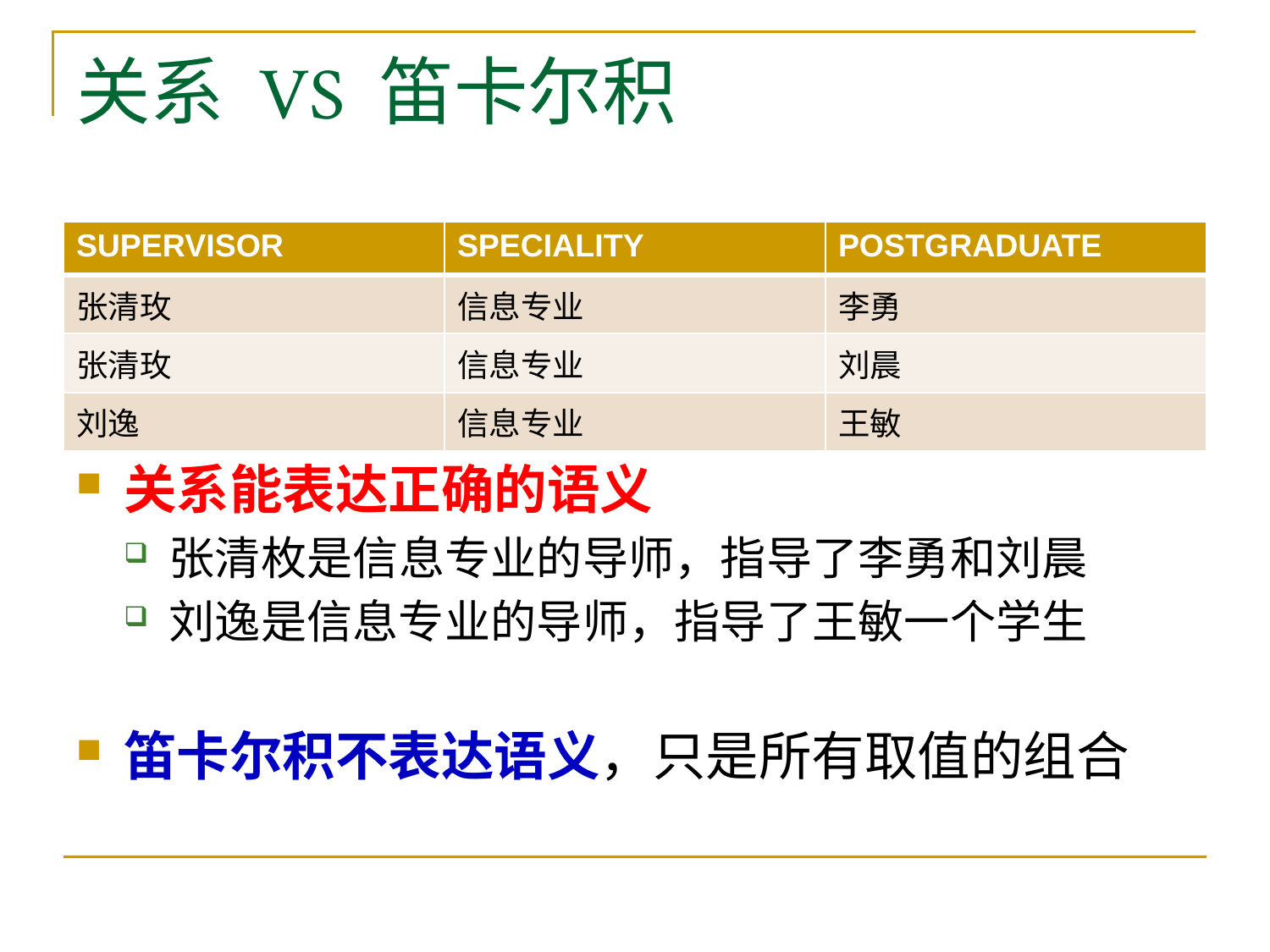

# 关系 VS 笛卡尔积
| SUPERVISOR | SPECIALITY | POSTGRADUATE |
| --- | --- | --- |
| 张清玫 | 信息专业 | 李勇 |
| 张清玫 | 信息专业 | 刘晨 |
| 刘逸 | 信息专业 | 王敏 |
关系能表达正确的语义
张清枚是信息专业的导师，指导了李勇和刘晨
刘逸是信息专业的导师，指导了王敏一个学生

笛卡尔积不表达语义，只是所有取值的组合